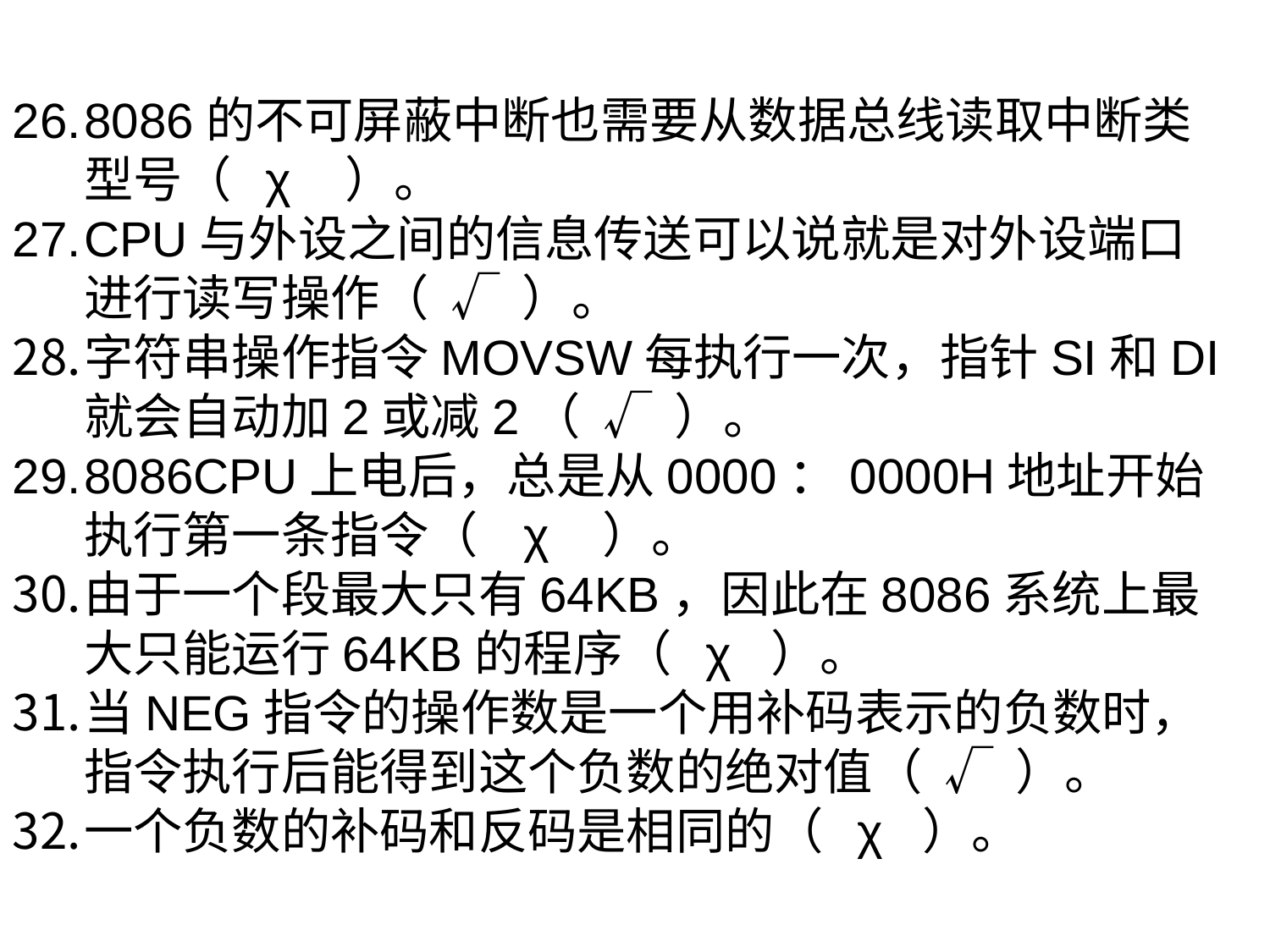

8086的不可屏蔽中断也需要从数据总线读取中断类型号（  χ   ）。
CPU与外设之间的信息传送可以说就是对外设端口进行读写操作（  √  ）。
字符串操作指令MOVSW每执行一次，指针SI和DI就会自动加2或减2（  √  ）。
8086CPU上电后，总是从0000：0000H地址开始执行第一条指令（   χ   ）。
由于一个段最大只有64KB，因此在8086系统上最大只能运行64KB的程序（  χ  ）。
当NEG指令的操作数是一个用补码表示的负数时，指令执行后能得到这个负数的绝对值（  √  ）。
一个负数的补码和反码是相同的（  χ  ）。